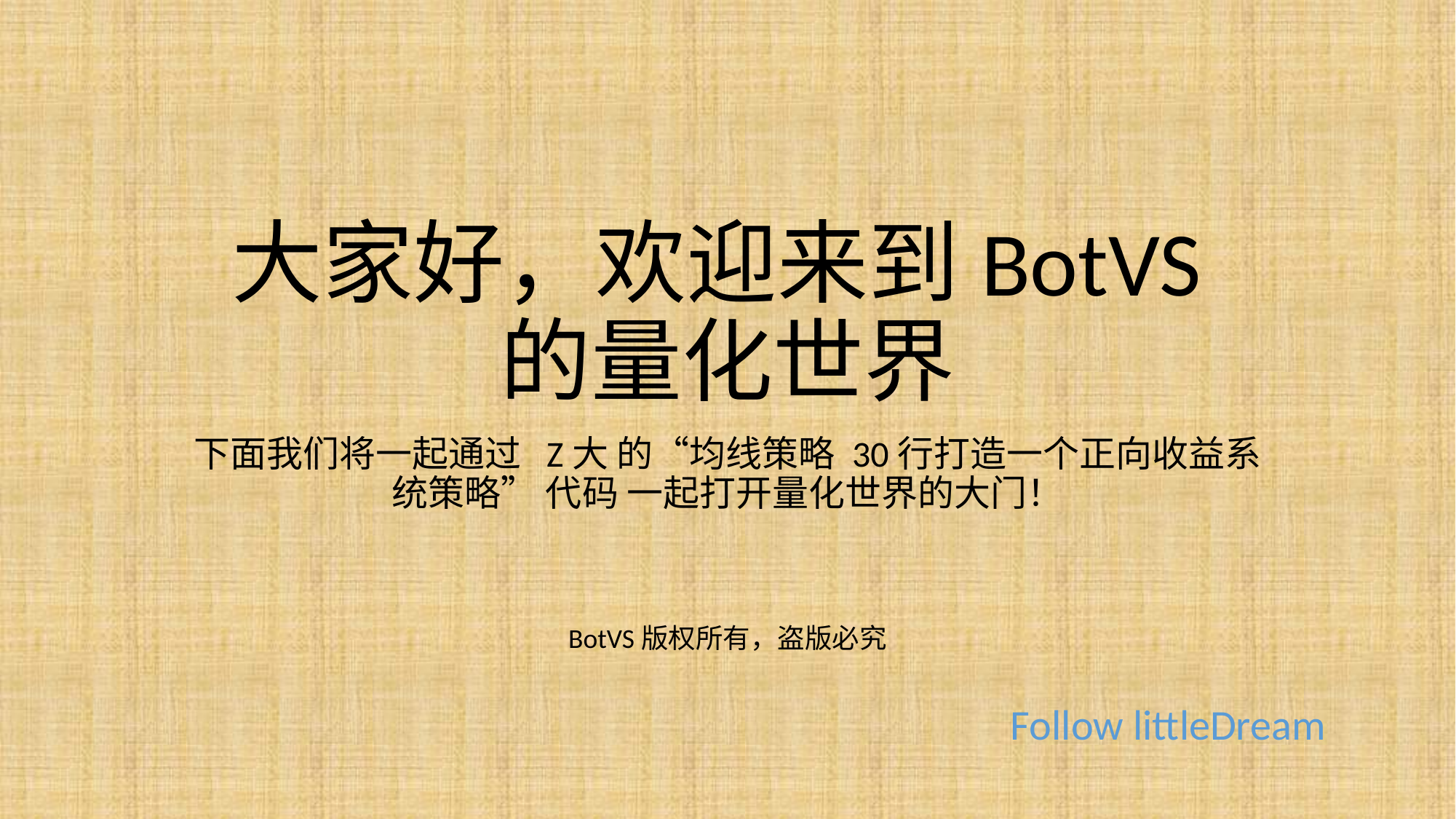

# 大家好，欢迎来到BotVS的量化世界
下面我们将一起通过  Z大 的“均线策略 30行打造一个正向收益系统策略” 代码 一起打开量化世界的大门！
BotVS版权所有，盗版必究
Follow littleDream